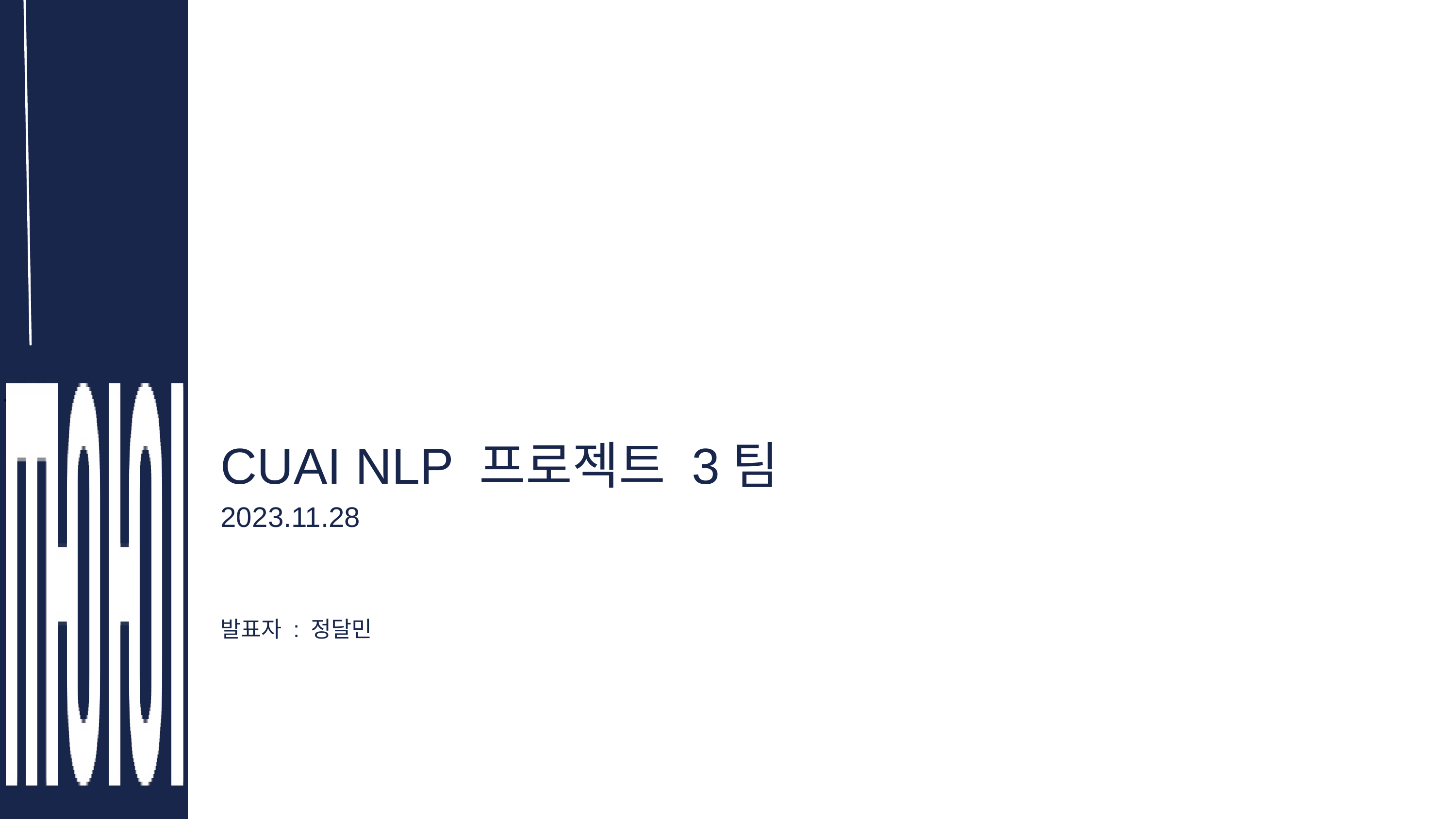

T

CUAI NLP 프로젝트 3팀
2023.11.28

발표자 : 정달민